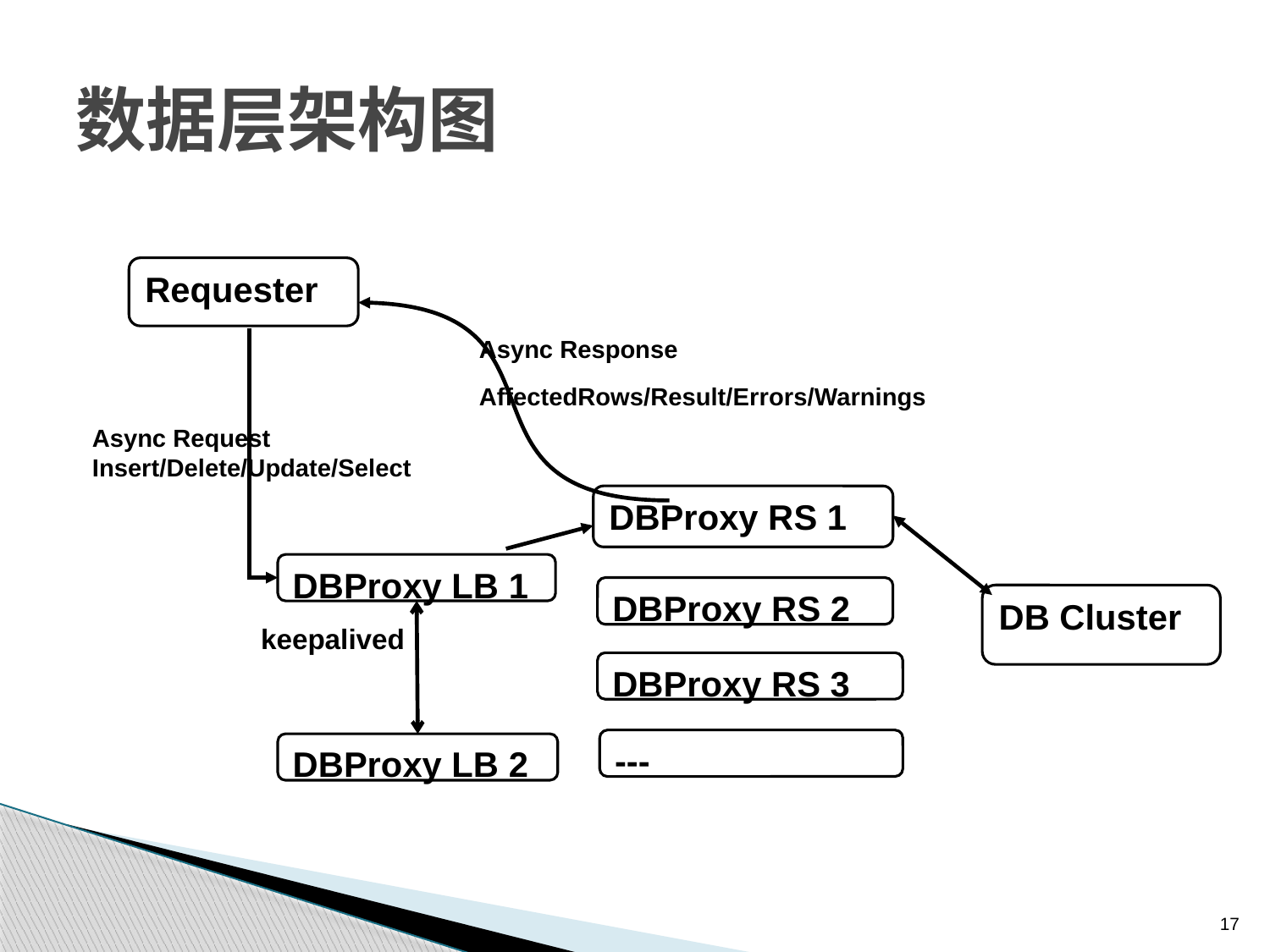

# 数据层架构图
Requester
Async Response
AffectedRows/Result/Errors/Warnings
Async Request
Insert/Delete/Update/Select

DBProxy RS 1

DBProxy LB 1
DBProxy RS 2
DB Cluster
keepalived
DBProxy RS 3
---
DBProxy LB 2
17